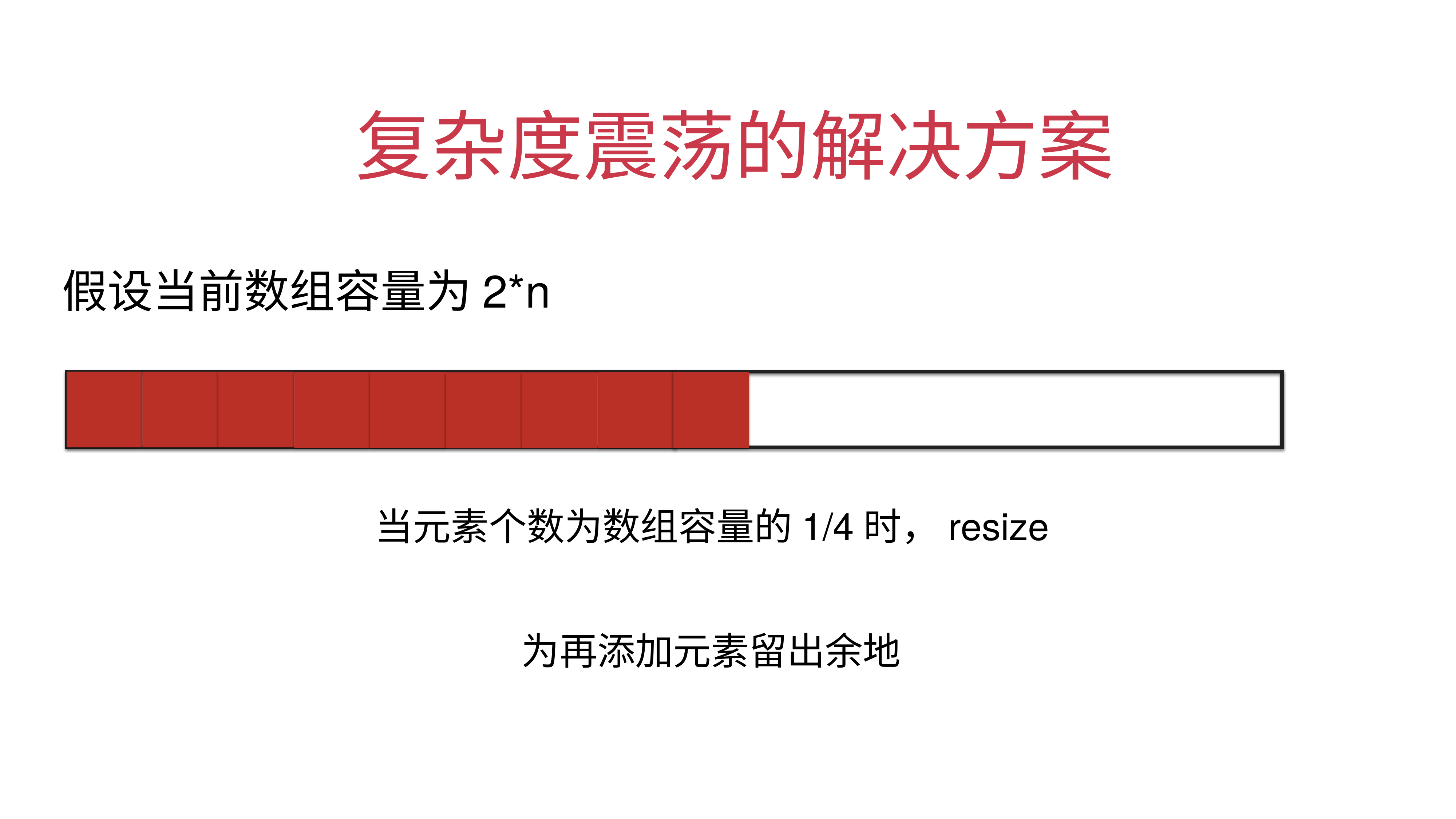

# 复杂度震荡的解决方案
假设当前数组容量为2*n

当元素个数为数组容量的1/4时，resize
为再添加元素留出余地